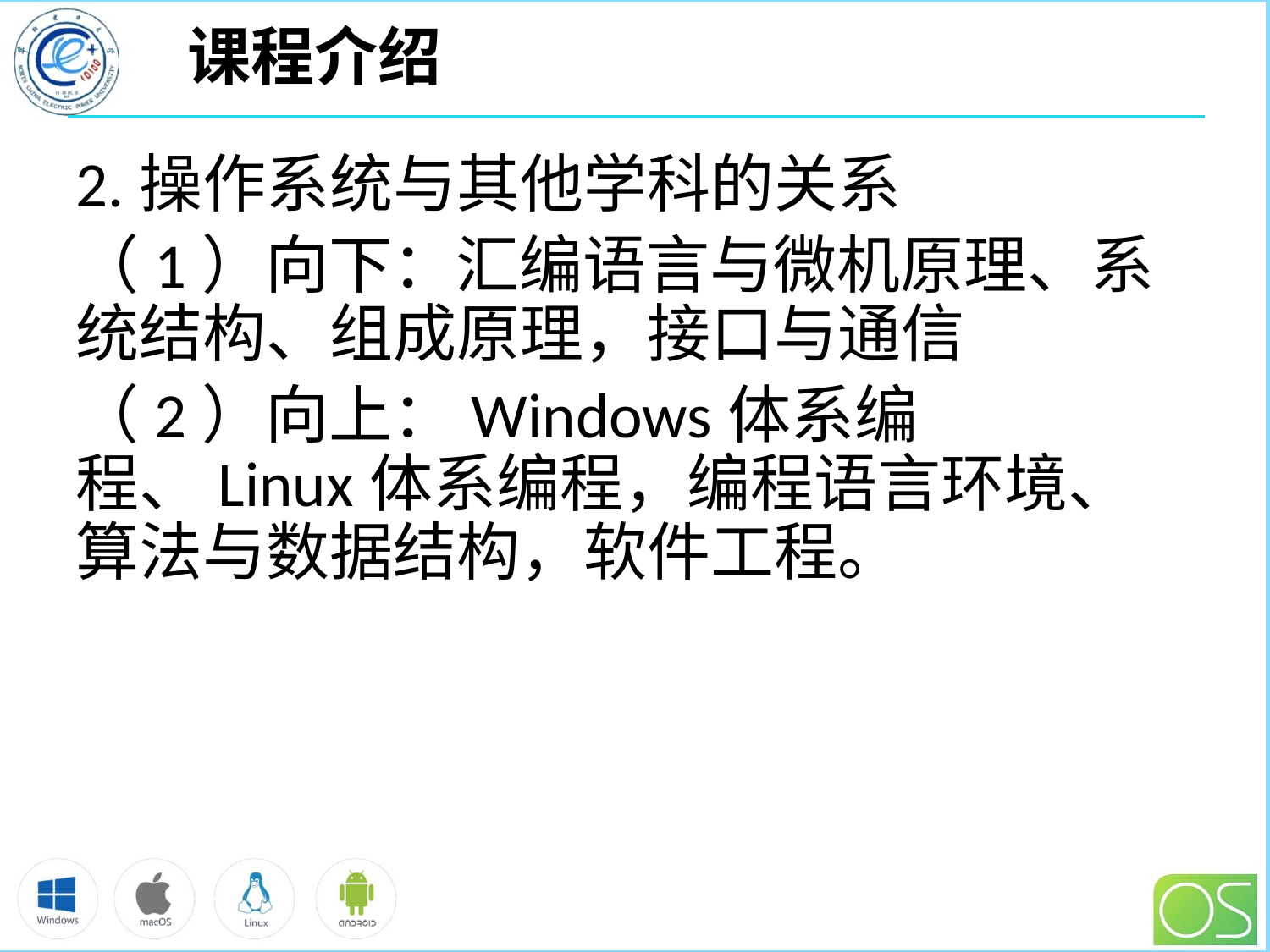

# 课程介绍
2.操作系统与其他学科的关系
（1）向下：汇编语言与微机原理、系统结构、组成原理，接口与通信
（2）向上：Windows体系编程、Linux体系编程，编程语言环境、算法与数据结构，软件工程。